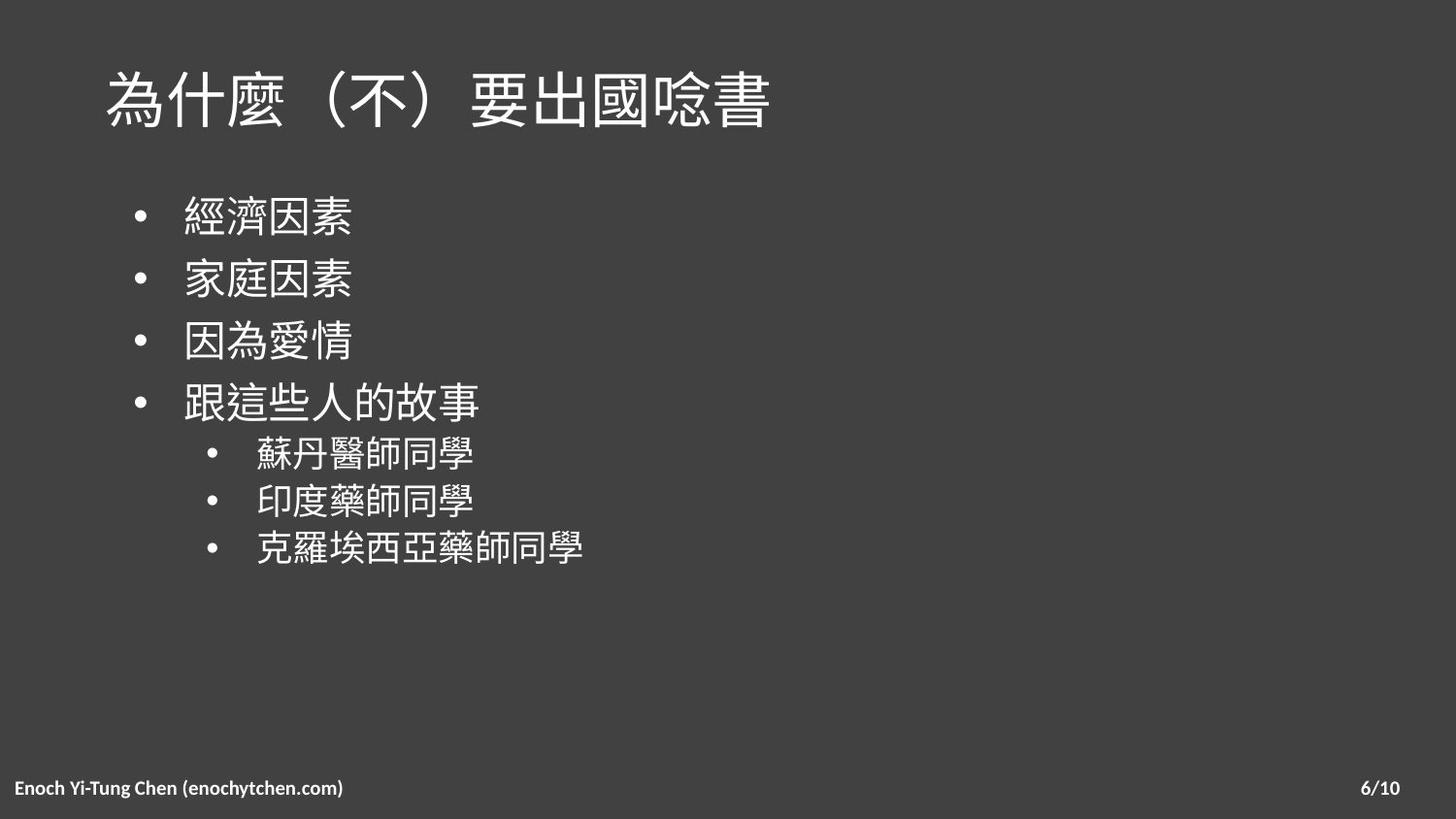

# 為什麼（不）要出國唸書

經濟因素
家庭因素
因為愛情
跟這些人的故事
蘇丹醫師同學
印度藥師同學
克羅埃西亞藥師同學
Enoch Yi-Tung Chen (enochytchen.com)
6/10